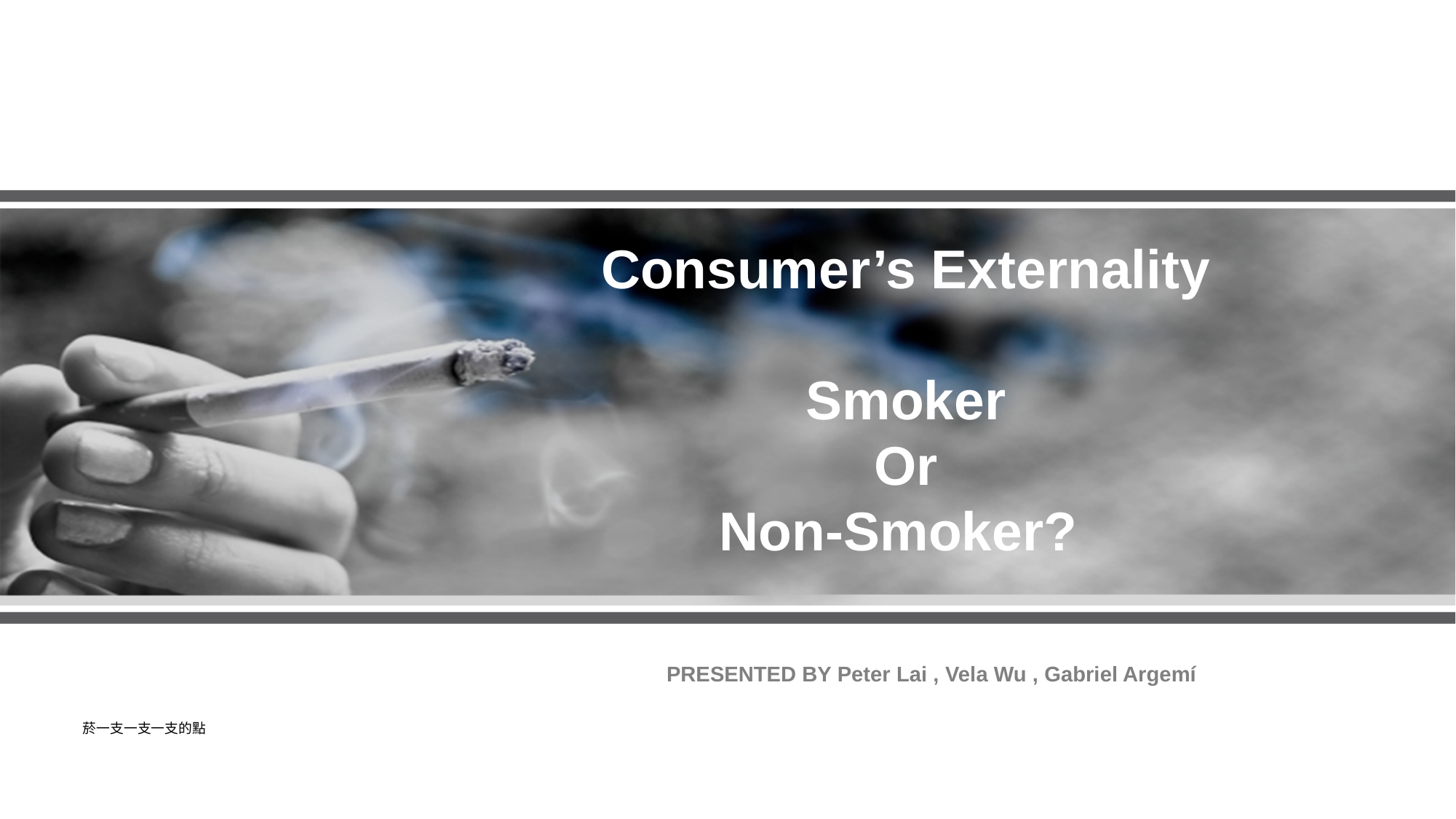

Consumer’s Externality

Smoker
Or
Non-Smoker?

PRESENTED BY Peter Lai , Vela Wu , Gabriel Argemí
菸一支一支一支的點